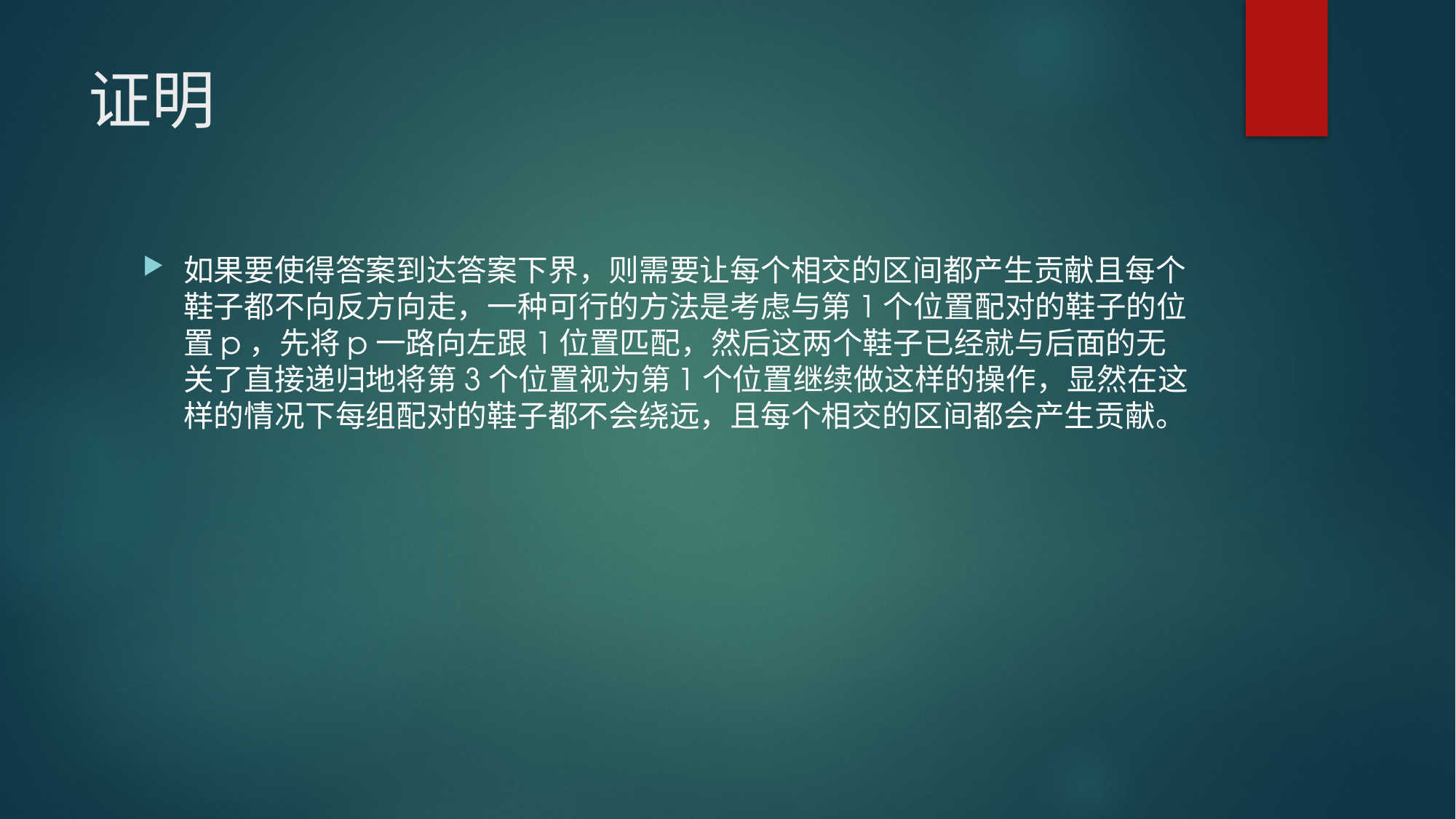

# 证明
如果要使得答案到达答案下界，则需要让每个相交的区间都产生贡献且每个鞋子都不向反方向走，一种可行的方法是考虑与第1个位置配对的鞋子的位置p，先将p一路向左跟1位置匹配，然后这两个鞋子已经就与后面的无关了直接递归地将第3个位置视为第1个位置继续做这样的操作，显然在这样的情况下每组配对的鞋子都不会绕远，且每个相交的区间都会产生贡献。